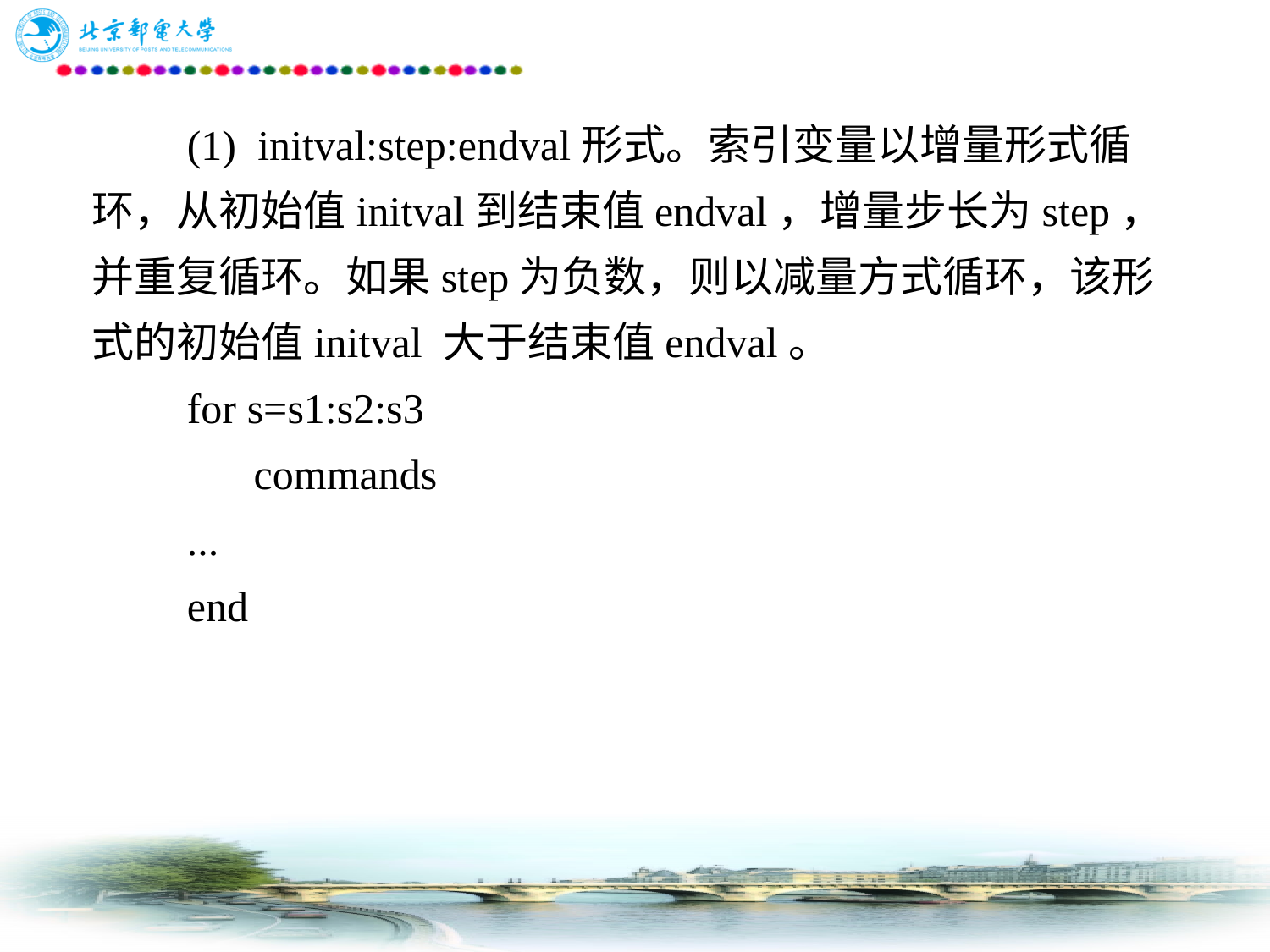

# (1)  initval:step:endval形式。索引变量以增量形式循环，从初始值initval到结束值endval，增量步长为step，并重复循环。如果step为负数，则以减量方式循环，该形式的初始值initval 大于结束值endval。 　　for s=s1:s2:s3 　　       commands 　　... 　　end